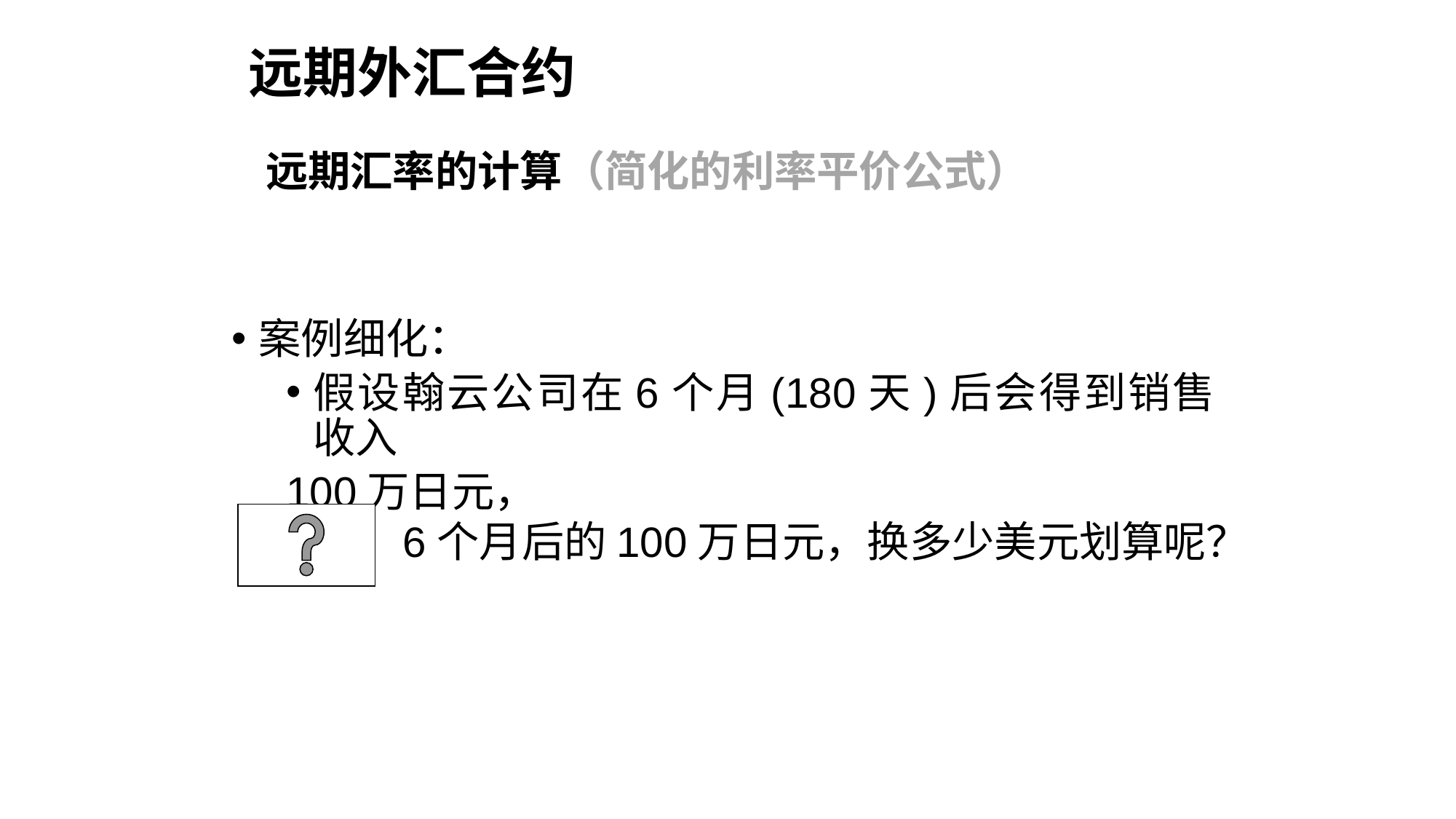

远期外汇合约
# 远期汇率的计算（简化的利率平价公式）

案例细化：
假设翰云公司在6个月(180天)后会得到销售收入
100万日元，

6个月后的100万日元，换多少美元划算呢？